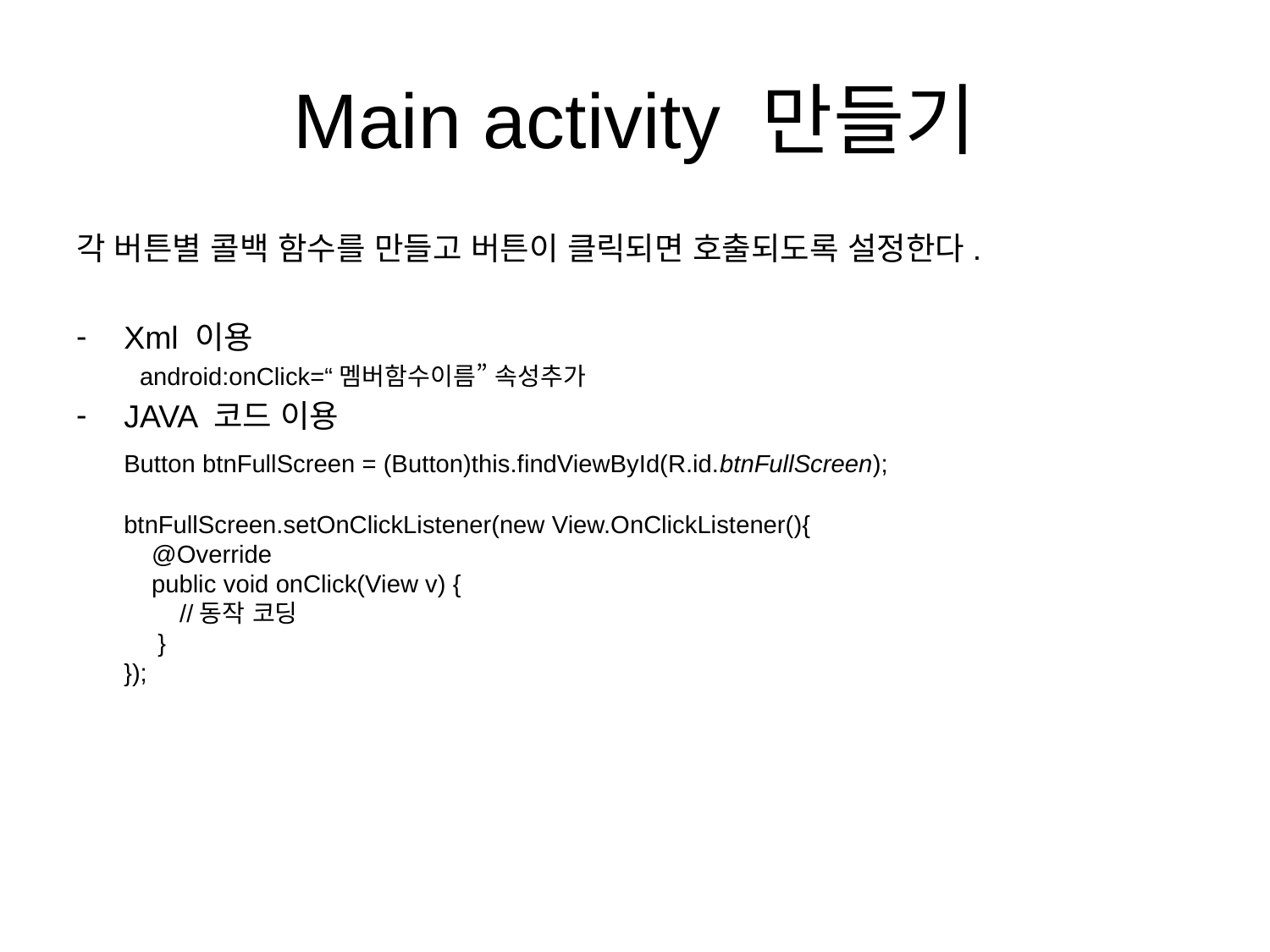

# Main activity 만들기
각 버튼별 콜백 함수를 만들고 버튼이 클릭되면 호출되도록 설정한다.

Xml 이용
android:onClick=“멤버함수이름” 속성추가
JAVA 코드 이용
	Button btnFullScreen = (Button)this.findViewById(R.id.btnFullScreen);
btnFullScreen.setOnClickListener(new View.OnClickListener(){
    @Override
    public void onClick(View v) {
        //동작 코딩
    }
});